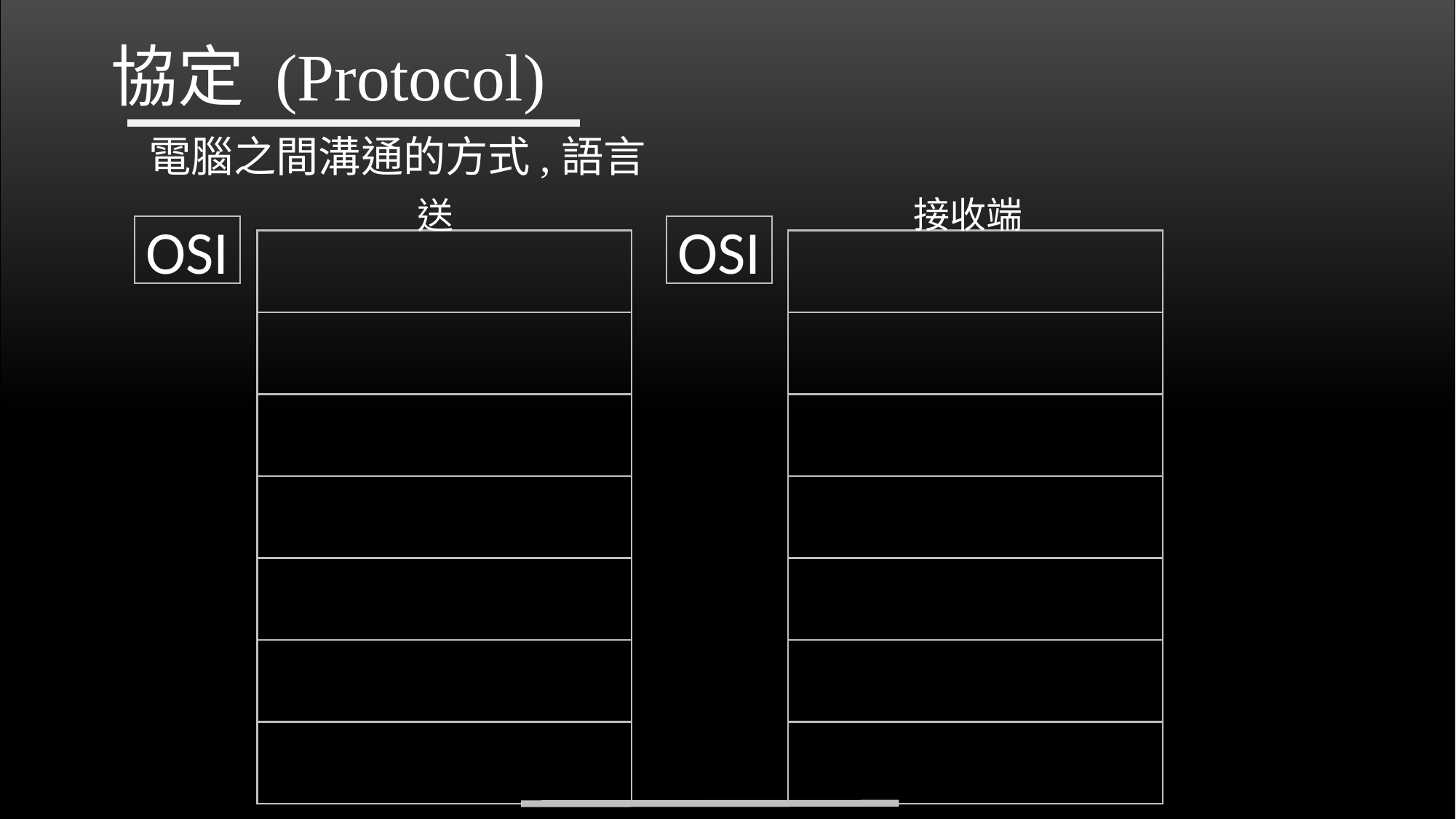

# 協定 (Protocol)
電腦之間溝通的方式,語言
接收端
送
OSI
OSI